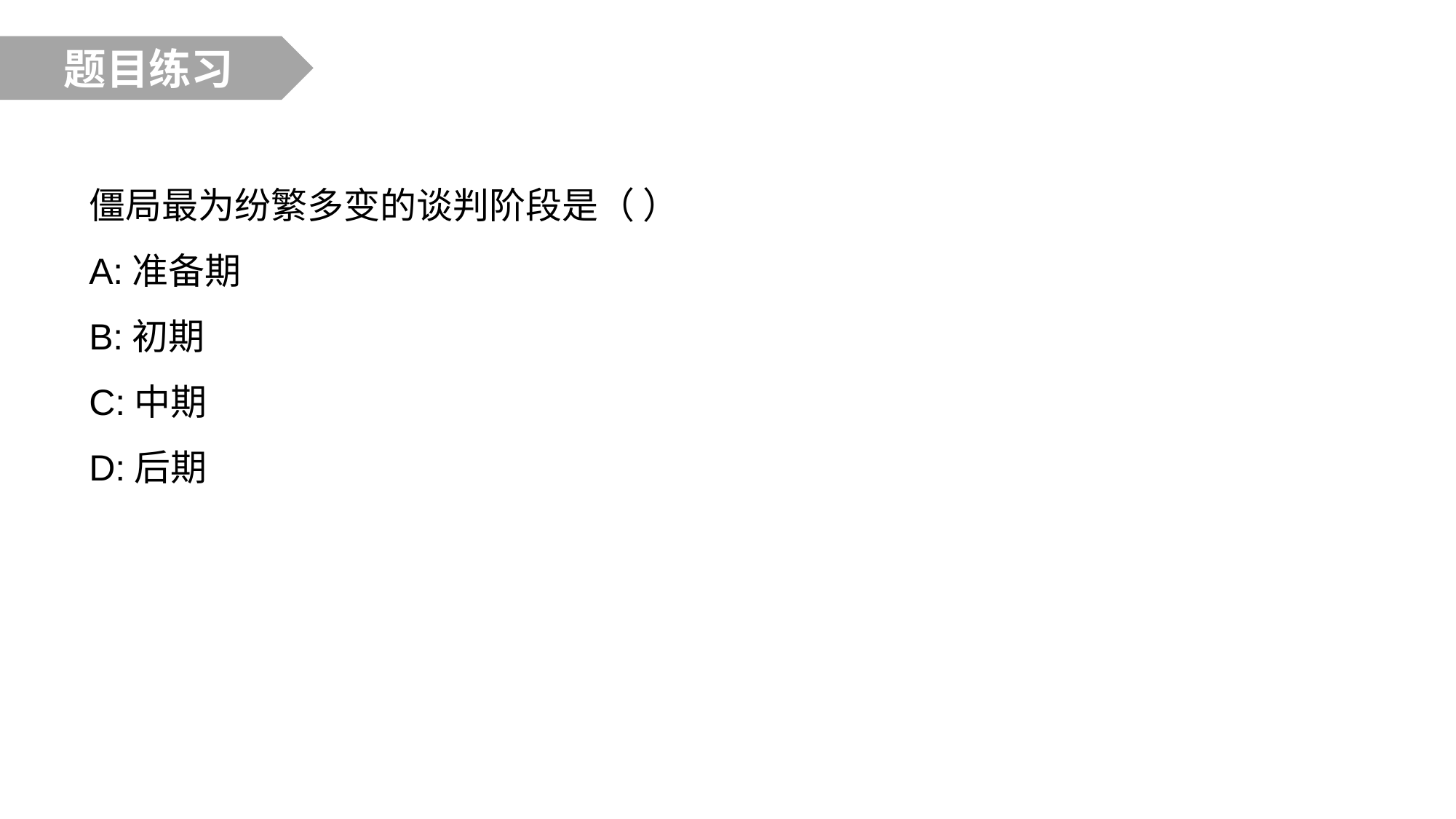

题目练习
僵局最为纷繁多变的谈判阶段是（ ）
A:准备期
B:初期
C:中期
D:后期